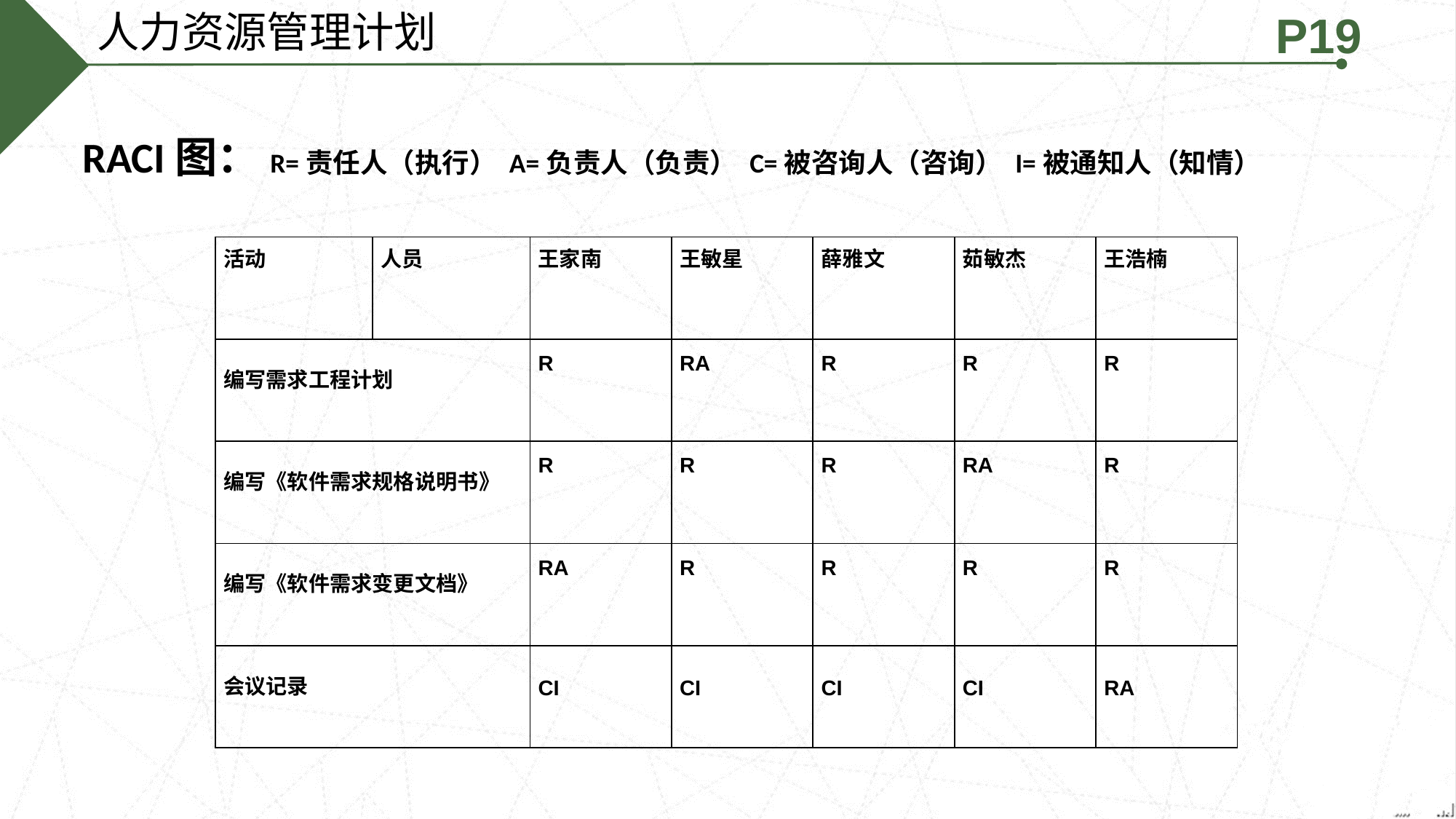

人力资源管理计划
P19

 RACI图：R=责任人（执行） A=负责人（负责） C=被咨询人（咨询） I=被通知人（知情）

| 活动 | 人员 | 王家南 | 王敏星 | 薛雅文 | 茹敏杰 | 王浩楠 |
| --- | --- | --- | --- | --- | --- | --- |
| 编写需求工程计划 |  | R | RA | R | R | R |
| 编写《软件需求规格说明书》 |  | R | R | R | RA | R |
| 编写《软件需求变更文档》 |  | RA | R | R | R | R |
| 会议记录 |  | CI | CI | CI | CI | RA |